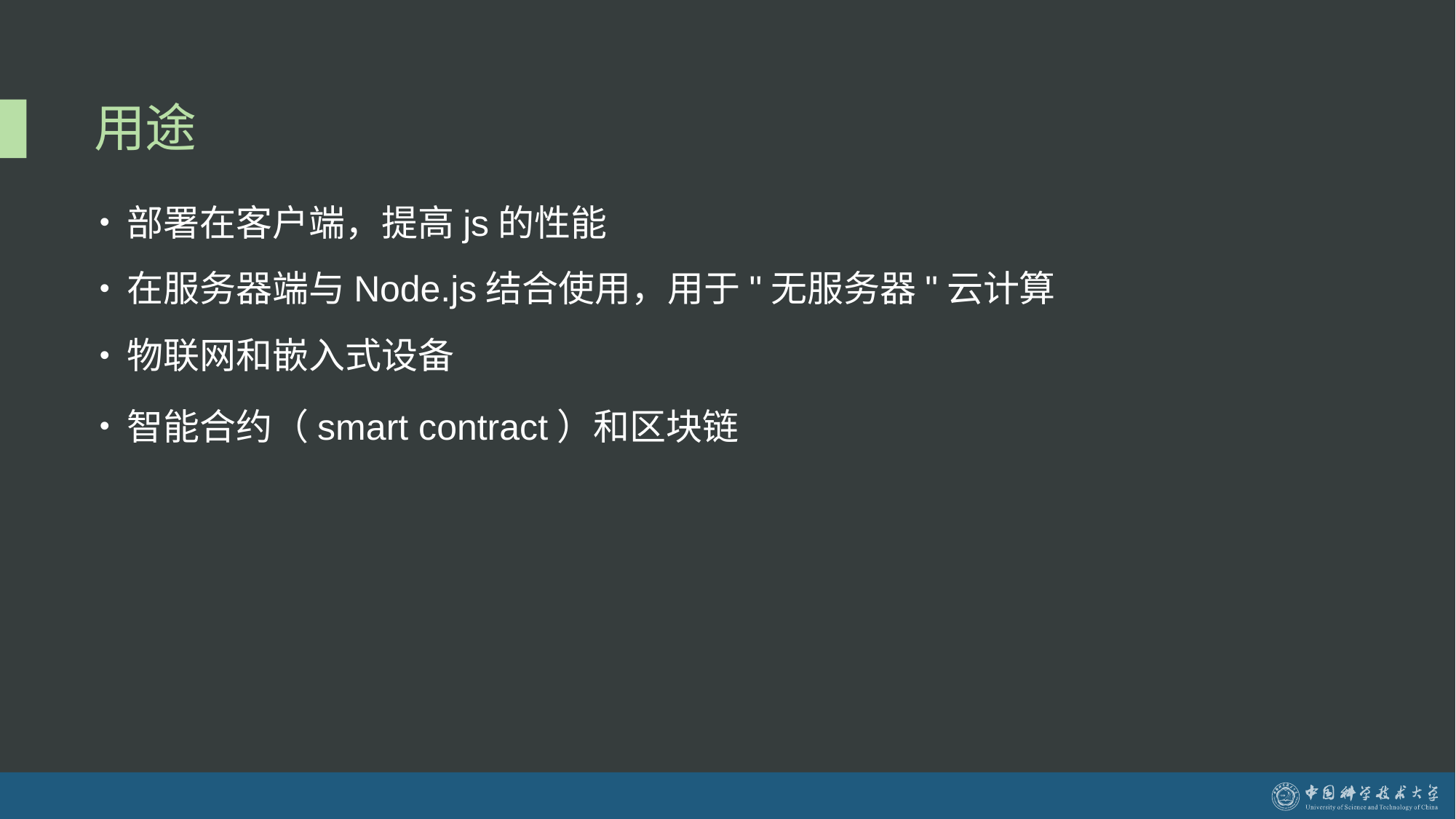

# 用途
部署在客户端，提高js的性能
在服务器端与Node.js结合使用，用于"无服务器"云计算
物联网和嵌入式设备
智能合约（smart contract）和区块链